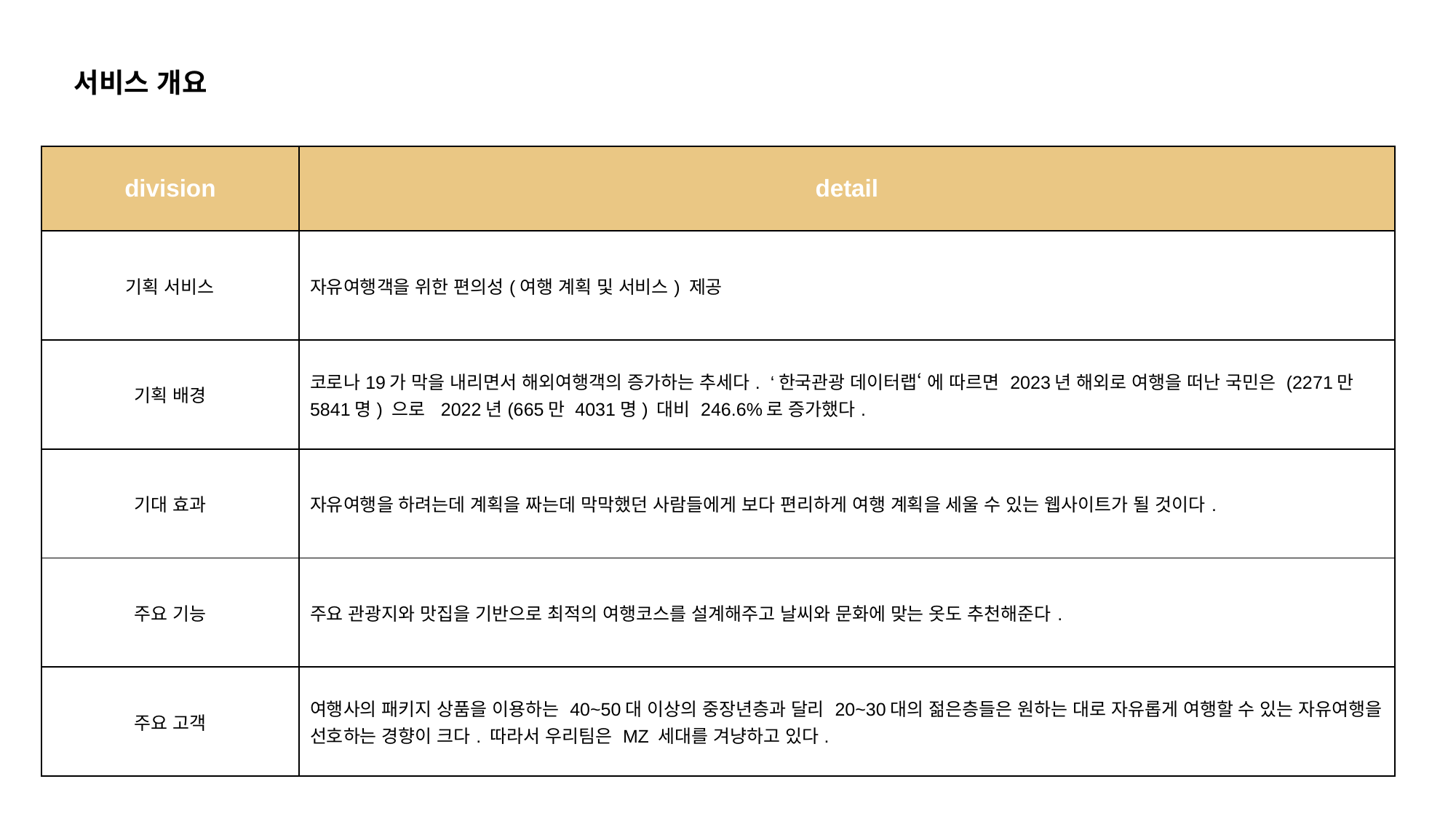

서비스 개요
| division | detail |
| --- | --- |
| 기획 서비스 | 자유여행객을 위한 편의성(여행 계획 및 서비스) 제공 |
| 기획 배경 | 코로나19가 막을 내리면서 해외여행객의 증가하는 추세다. ‘한국관광 데이터랩‘ 에 따르면 2023년 해외로 여행을 떠난 국민은 (2271만 5841명) 으로 2022년(665만 4031명) 대비 246.6%로 증가했다. |
| 기대 효과 | 자유여행을 하려는데 계획을 짜는데 막막했던 사람들에게 보다 편리하게 여행 계획을 세울 수 있는 웹사이트가 될 것이다. |
| 주요 기능 | 주요 관광지와 맛집을 기반으로 최적의 여행코스를 설계해주고 날씨와 문화에 맞는 옷도 추천해준다. |
| 주요 고객 | 여행사의 패키지 상품을 이용하는 40~50대 이상의 중장년층과 달리 20~30대의 젊은층들은 원하는 대로 자유롭게 여행할 수 있는 자유여행을 선호하는 경향이 크다. 따라서 우리팀은 MZ 세대를 겨냥하고 있다. |